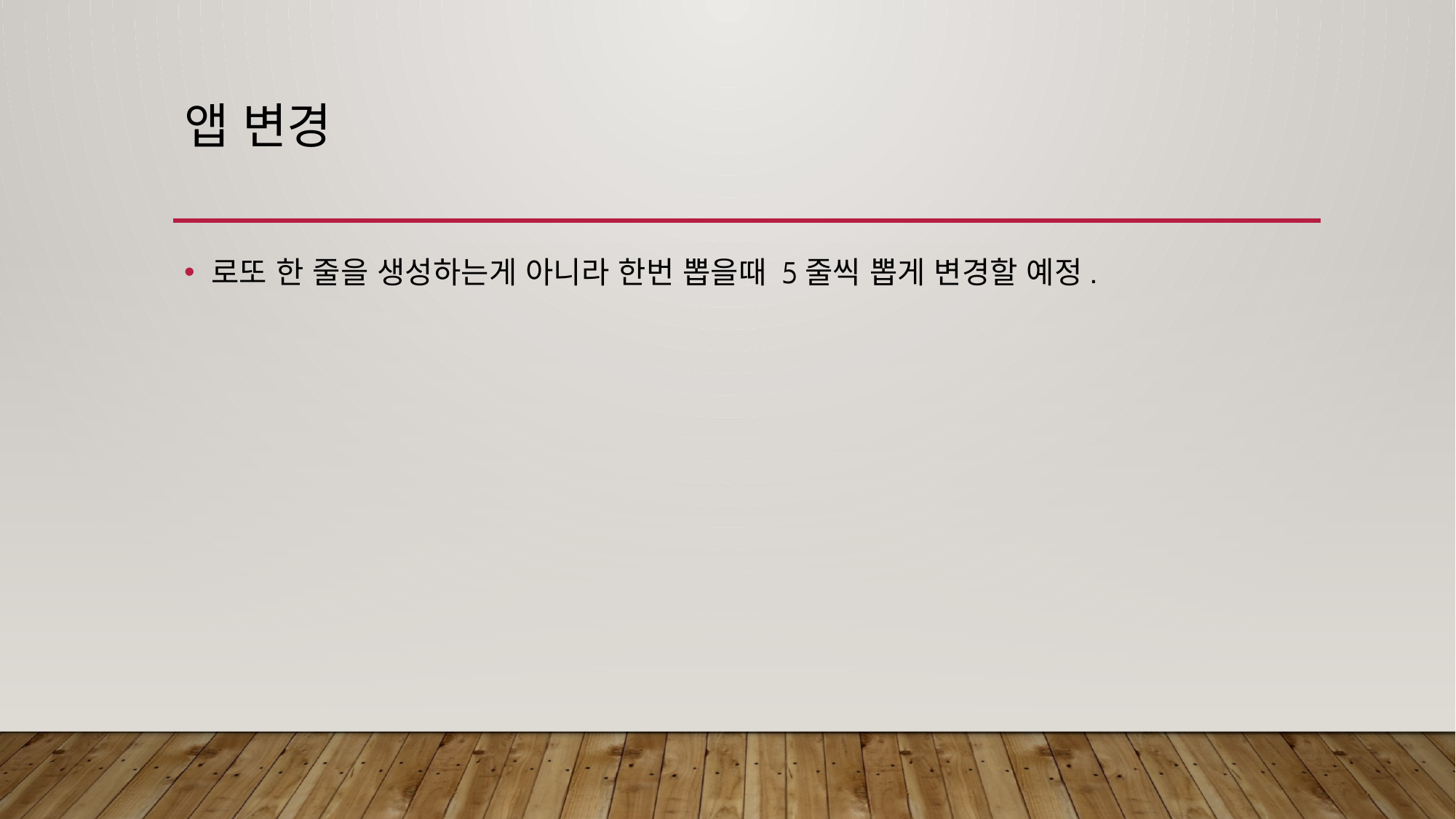

# 앱 변경
로또 한 줄을 생성하는게 아니라 한번 뽑을때 5줄씩 뽑게 변경할 예정.